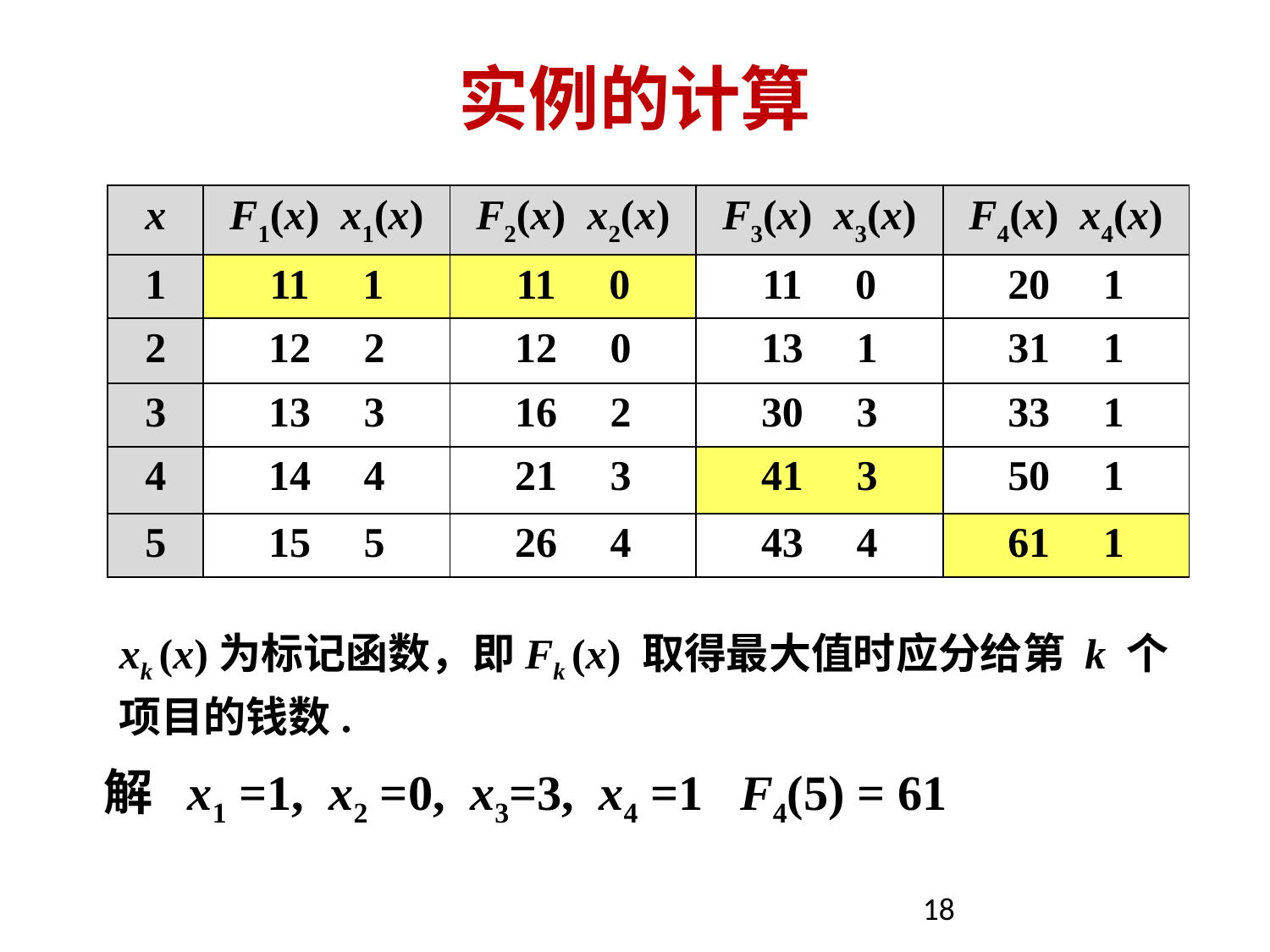

# 实例的计算
| x | F1(x) x1(x) | F2(x) x2(x) | F3(x) x3(x) | F4(x) x4(x) |
| --- | --- | --- | --- | --- |
| 1 | 11 1 | 11 0 | 11 0 | 20 1 |
| 2 | 12 2 | 12 0 | 13 1 | 31 1 |
| 3 | 13 3 | 16 2 | 30 3 | 33 1 |
| 4 | 14 4 | 21 3 | 41 3 | 50 1 |
| 5 | 15 5 | 26 4 | 43 4 | 61 1 |
xk (x)为标记函数，即Fk (x) 取得最大值时应分给第 k 个项目的钱数.
解  x1 =1,  x2 =0,  x3=3,  x4 =1   F4(5) = 61
18